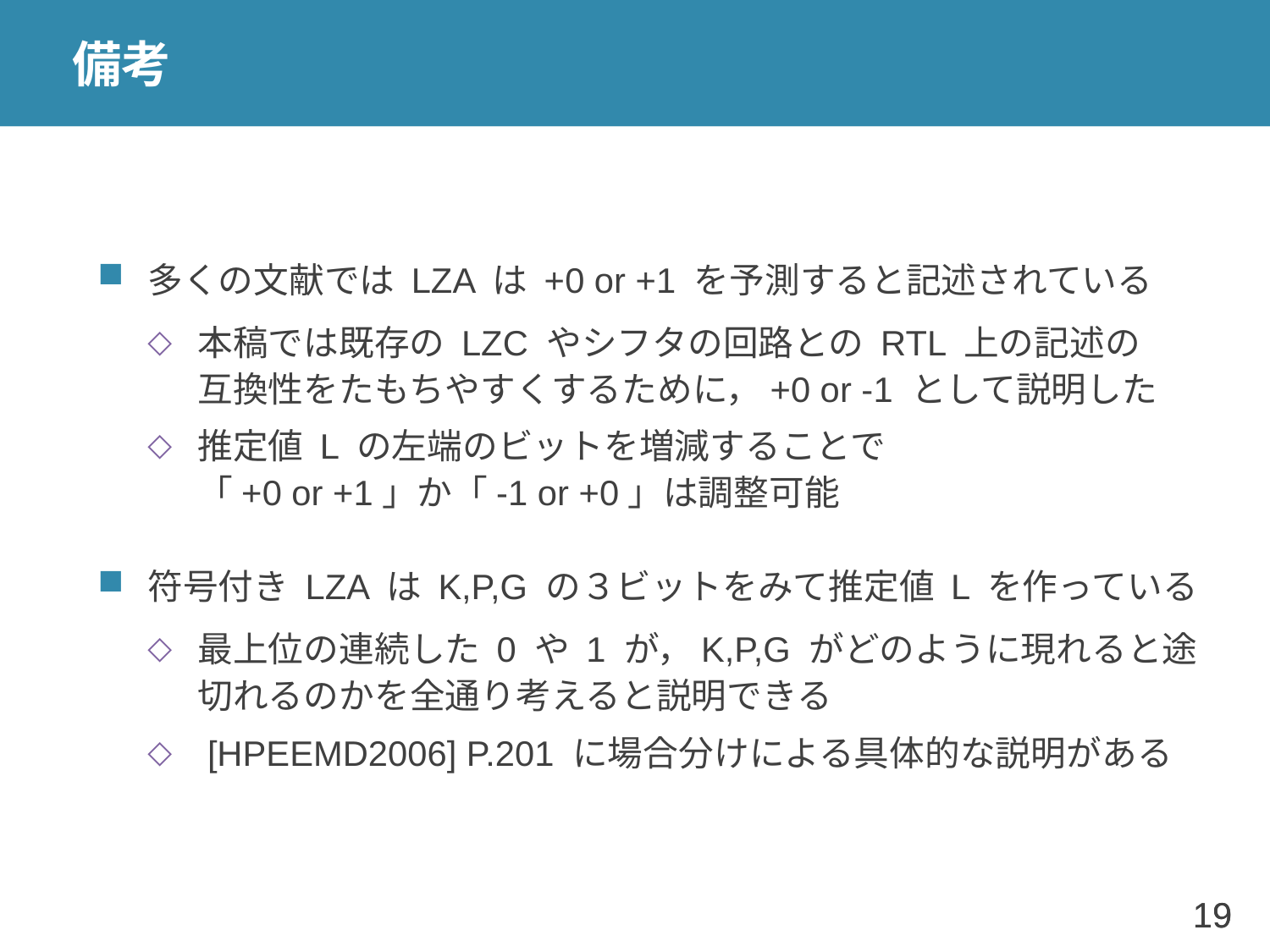

# 備考
多くの文献では LZA は +0 or +1 を予測すると記述されている
本稿では既存の LZC やシフタの回路との RTL 上の記述の
互換性をたもちやすくするために，+0 or -1 として説明した
推定値 L の左端のビットを増減することで
「+0 or +1」か「-1 or +0」は調整可能
符号付き LZA は K,P,G の３ビットをみて推定値 L を作っている
最上位の連続した 0 や 1 が，K,P,G がどのように現れると途切れるのかを全通り考えると説明できる
 [HPEEMD2006] P.201 に場合分けによる具体的な説明がある